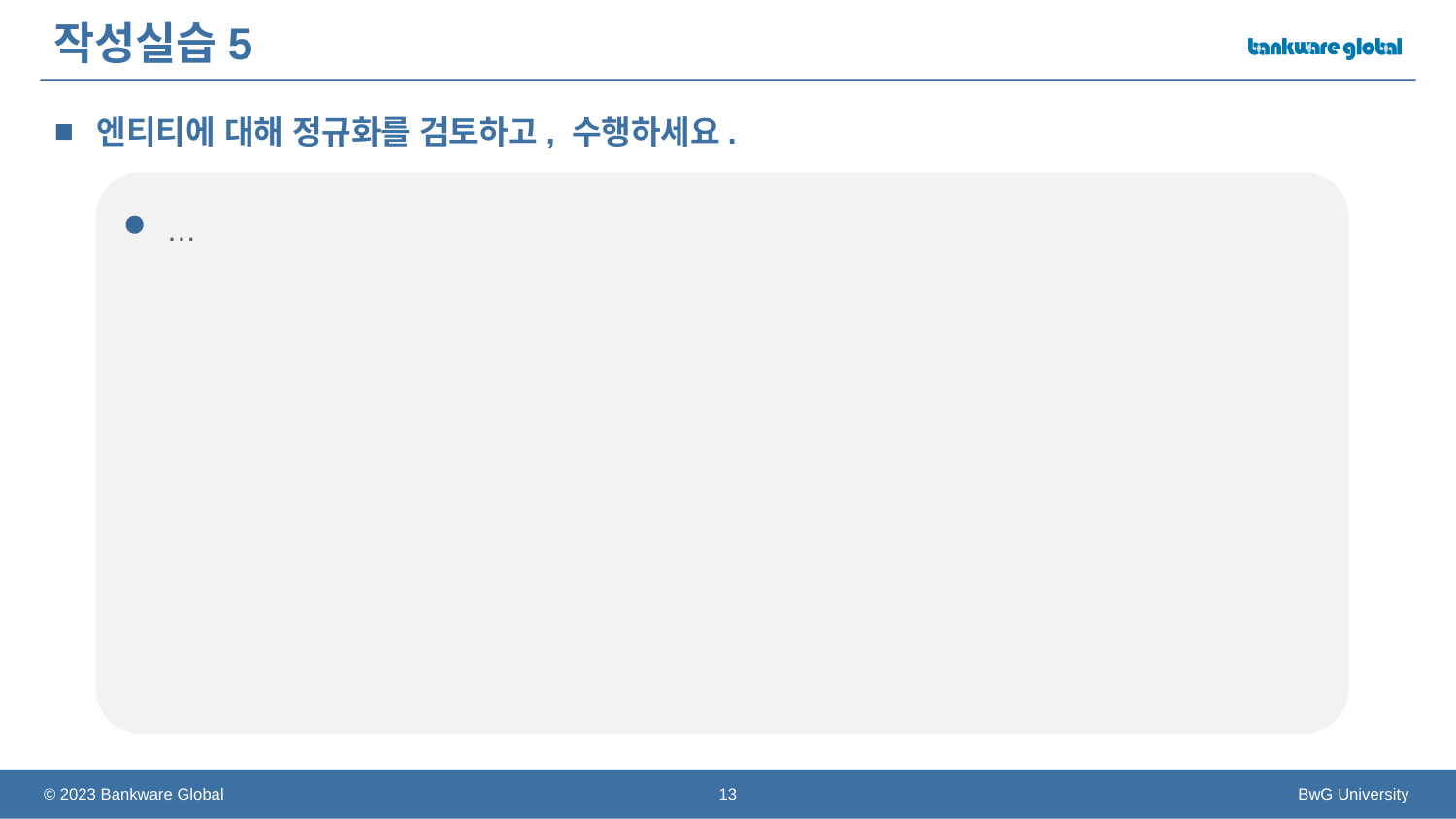

# 작성실습5
엔티티에 대해 정규화를 검토하고, 수행하세요.
…
13